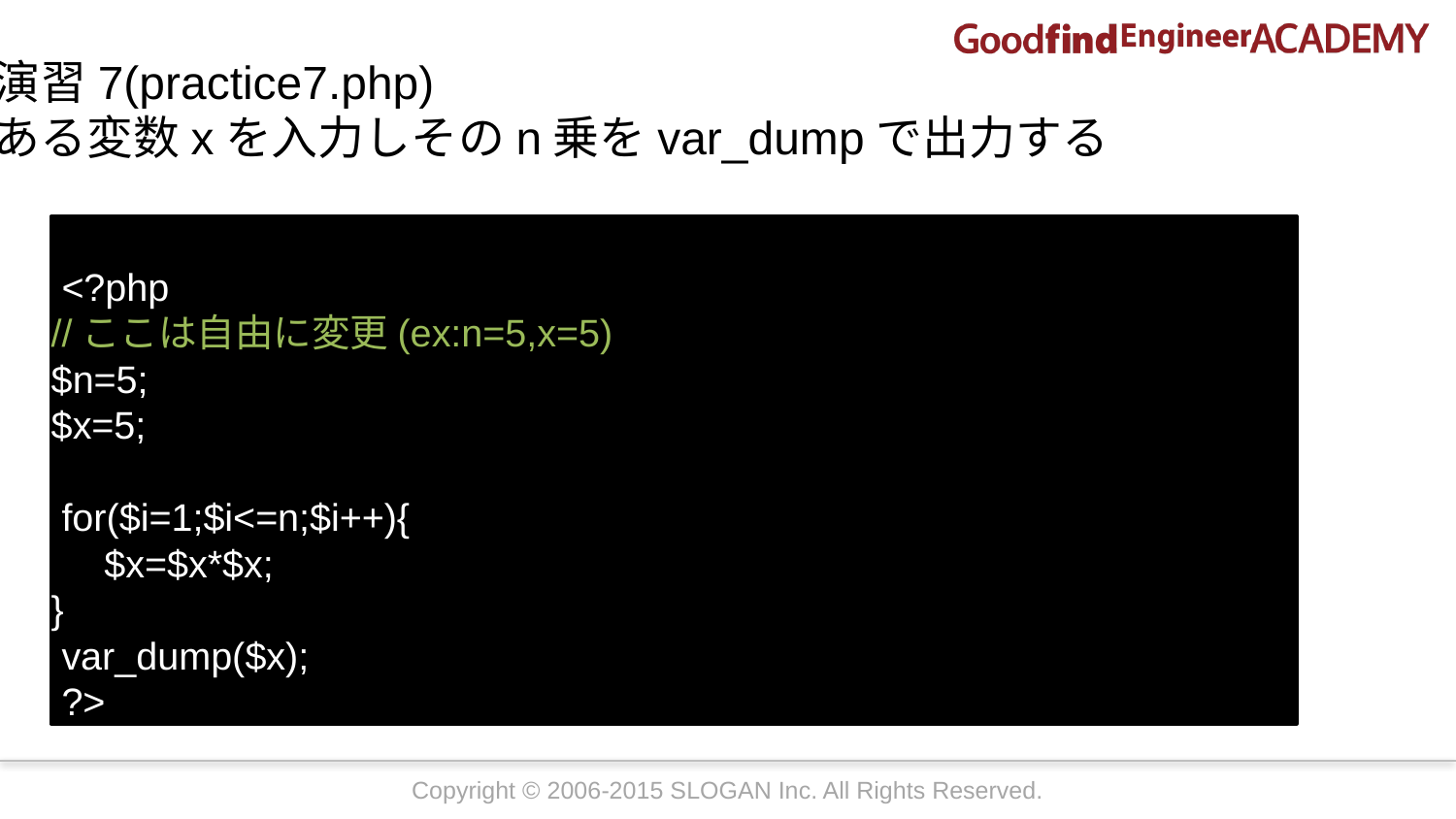

演習7(practice7.php)
ある変数xを入力しそのn乗をvar_dumpで出力する

 <?php
//ここは自由に変更(ex:n=5,x=5)
$n=5;
$x=5;

 for($i=1;$i<=n;$i++){
     $x=$x*$x;
}
 var_dump($x);
 ?>